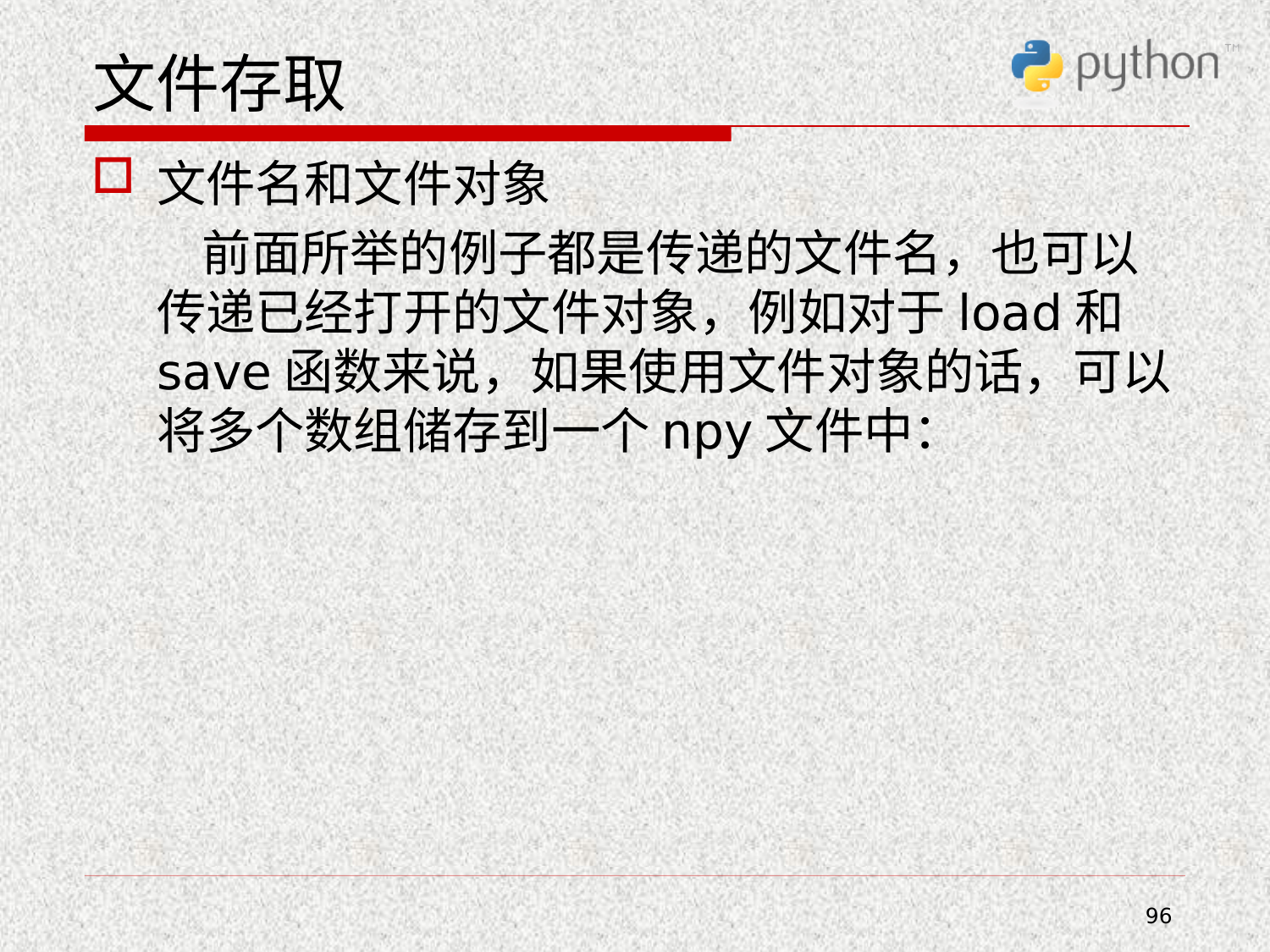

# 文件存取
文件名和文件对象
         前面所举的例子都是传递的文件名，也可以传递已经打开的文件对象，例如对于load和save函数来说，如果使用文件对象的话，可以将多个数组储存到一个npy文件中：
96